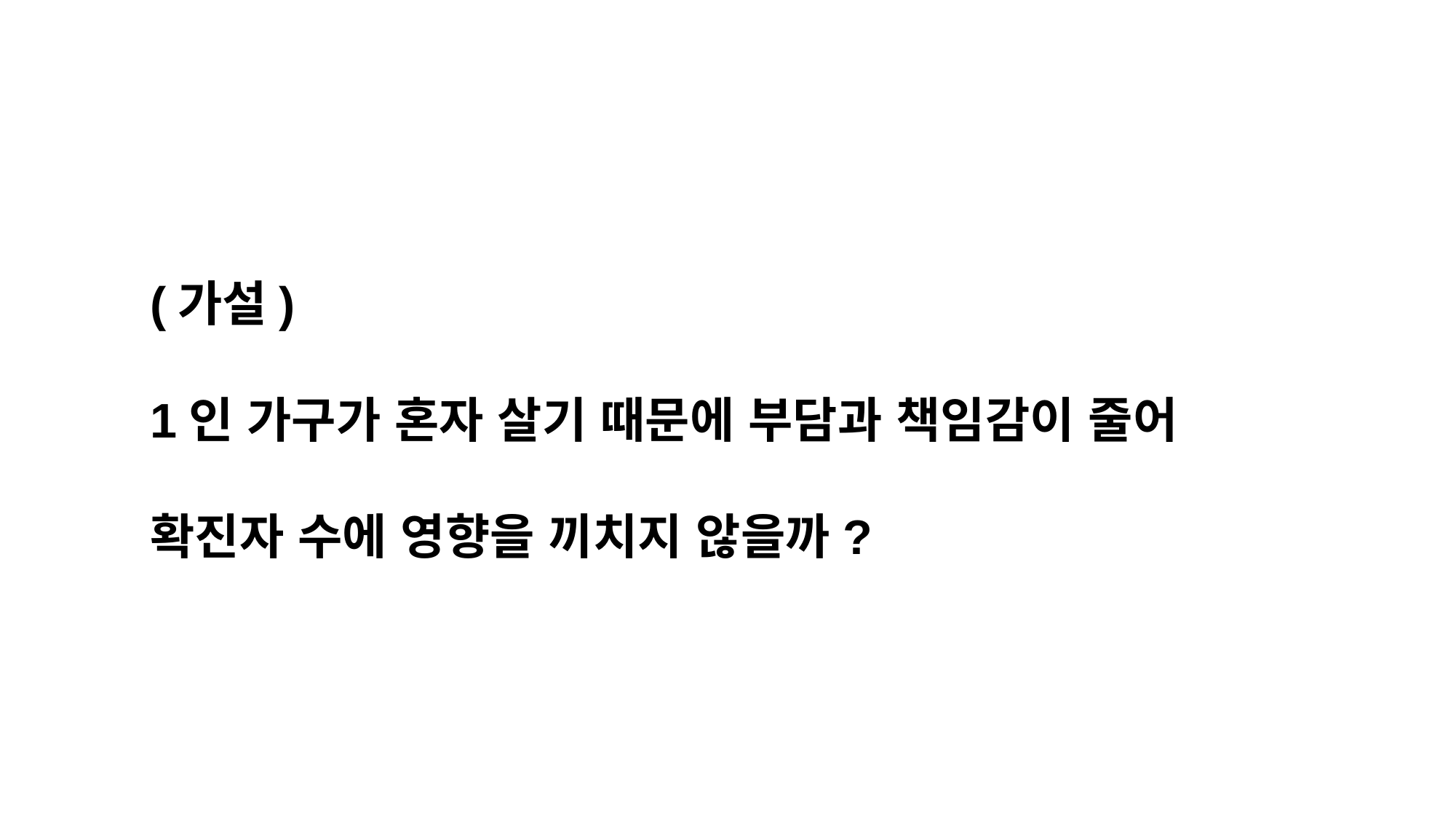

(가설)

1인 가구가 혼자 살기 때문에 부담과 책임감이 줄어

확진자 수에 영향을 끼치지 않을까?